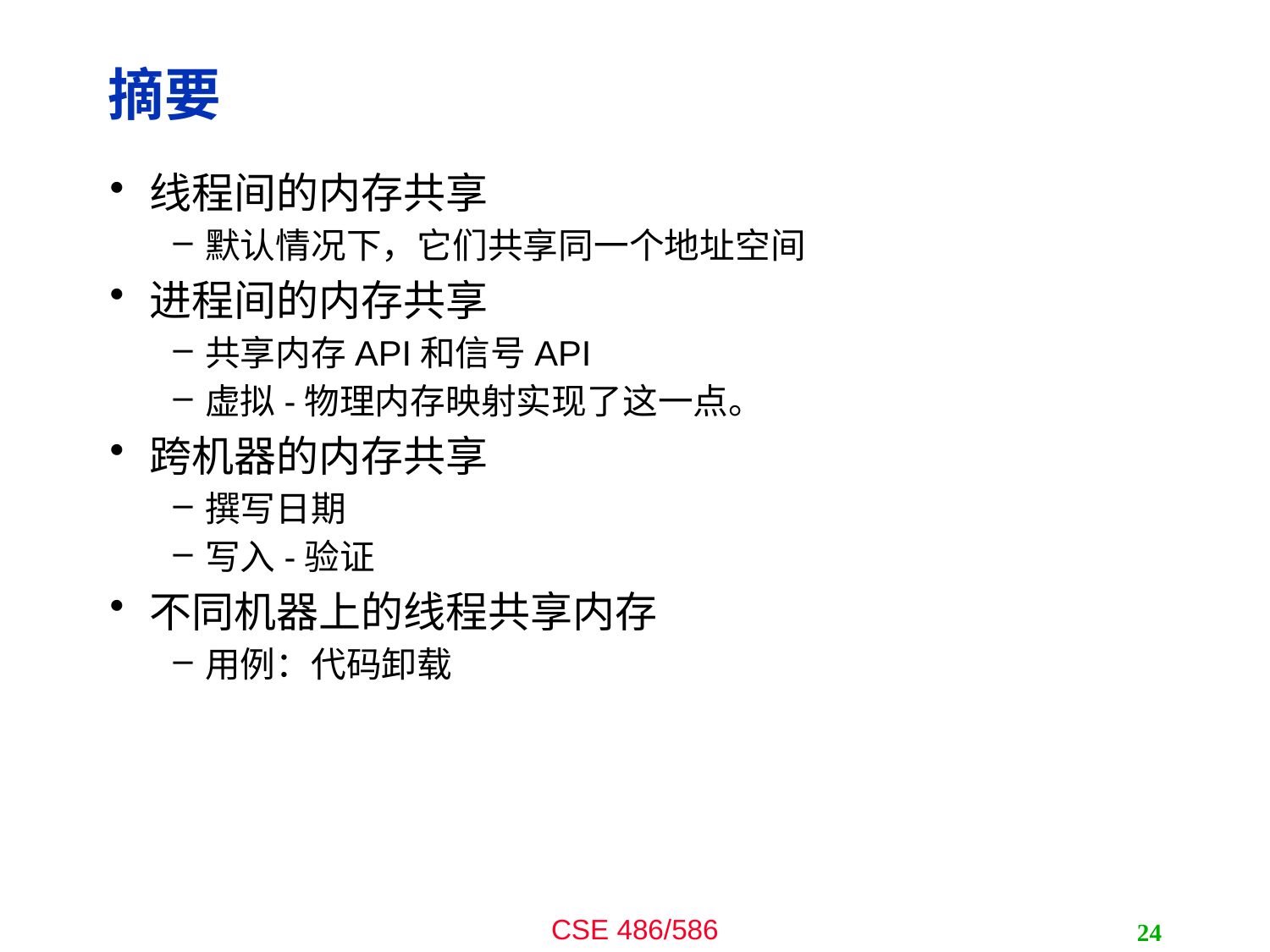

# 摘要
线程间的内存共享
默认情况下，它们共享同一个地址空间
进程间的内存共享
共享内存API和信号API
虚拟-物理内存映射实现了这一点。
跨机器的内存共享
撰写日期
写入-验证
不同机器上的线程共享内存
用例：代码卸载
24